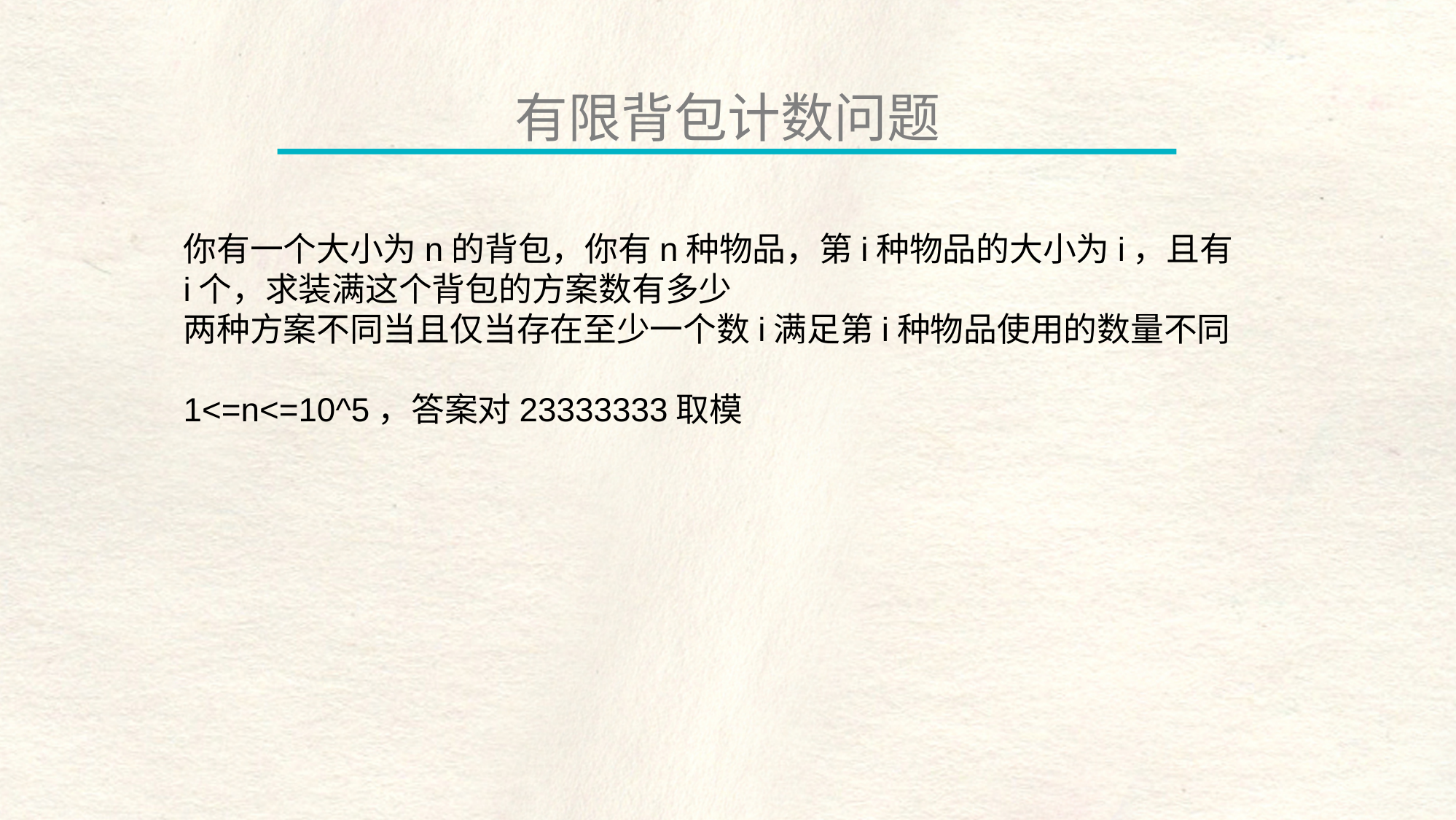

有限背包计数问题

你有一个大小为n的背包，你有n种物品，第i种物品的大小为i，且有i个，求装满这个背包的方案数有多少
两种方案不同当且仅当存在至少一个数i满足第i种物品使用的数量不同

1<=n<=10^5，答案对23333333取模